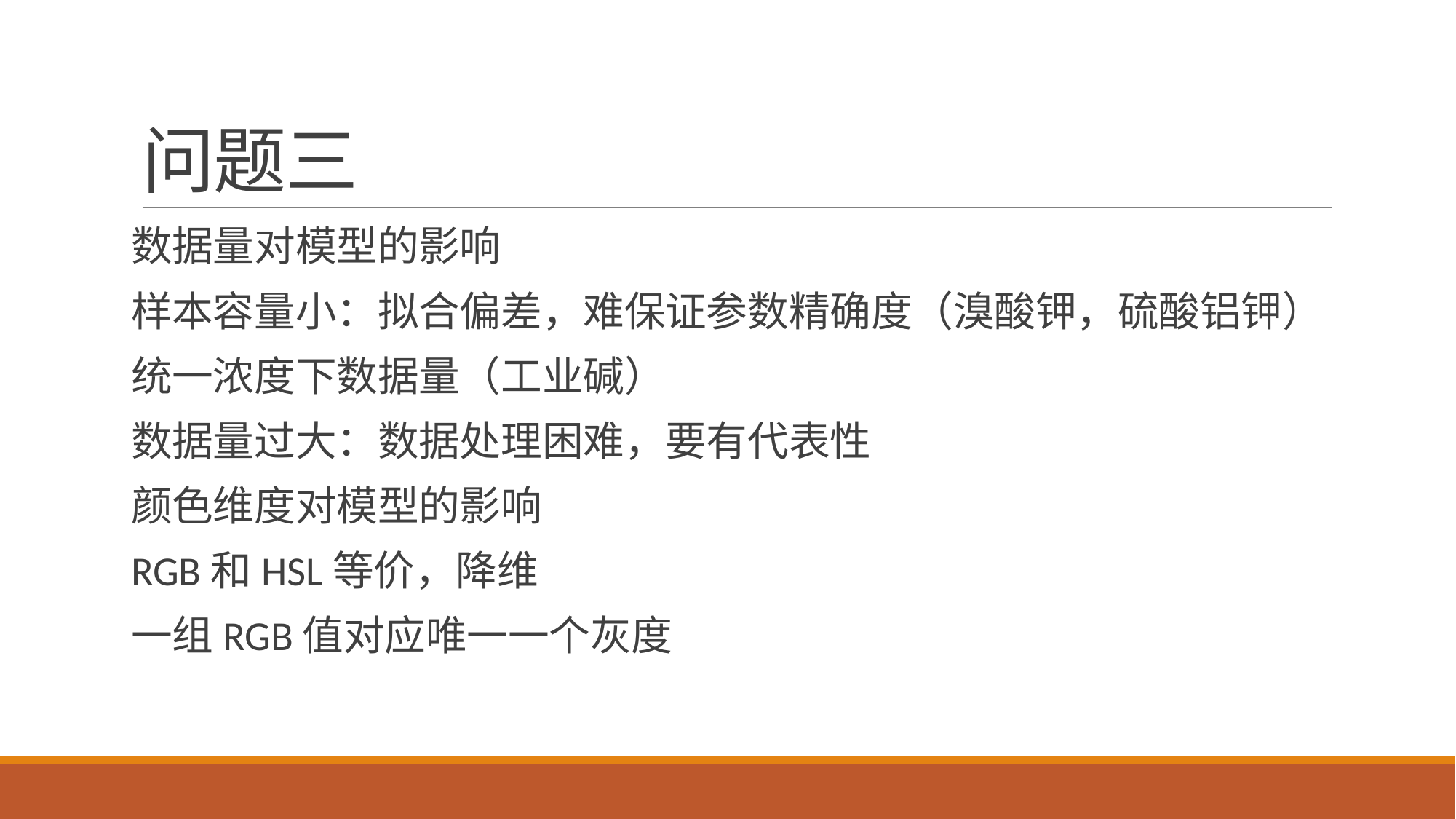

# 问题三
数据量对模型的影响
样本容量小：拟合偏差，难保证参数精确度（溴酸钾，硫酸铝钾）
统一浓度下数据量（工业碱）
数据量过大：数据处理困难，要有代表性
颜色维度对模型的影响
RGB和HSL等价，降维
一组RGB值对应唯一一个灰度